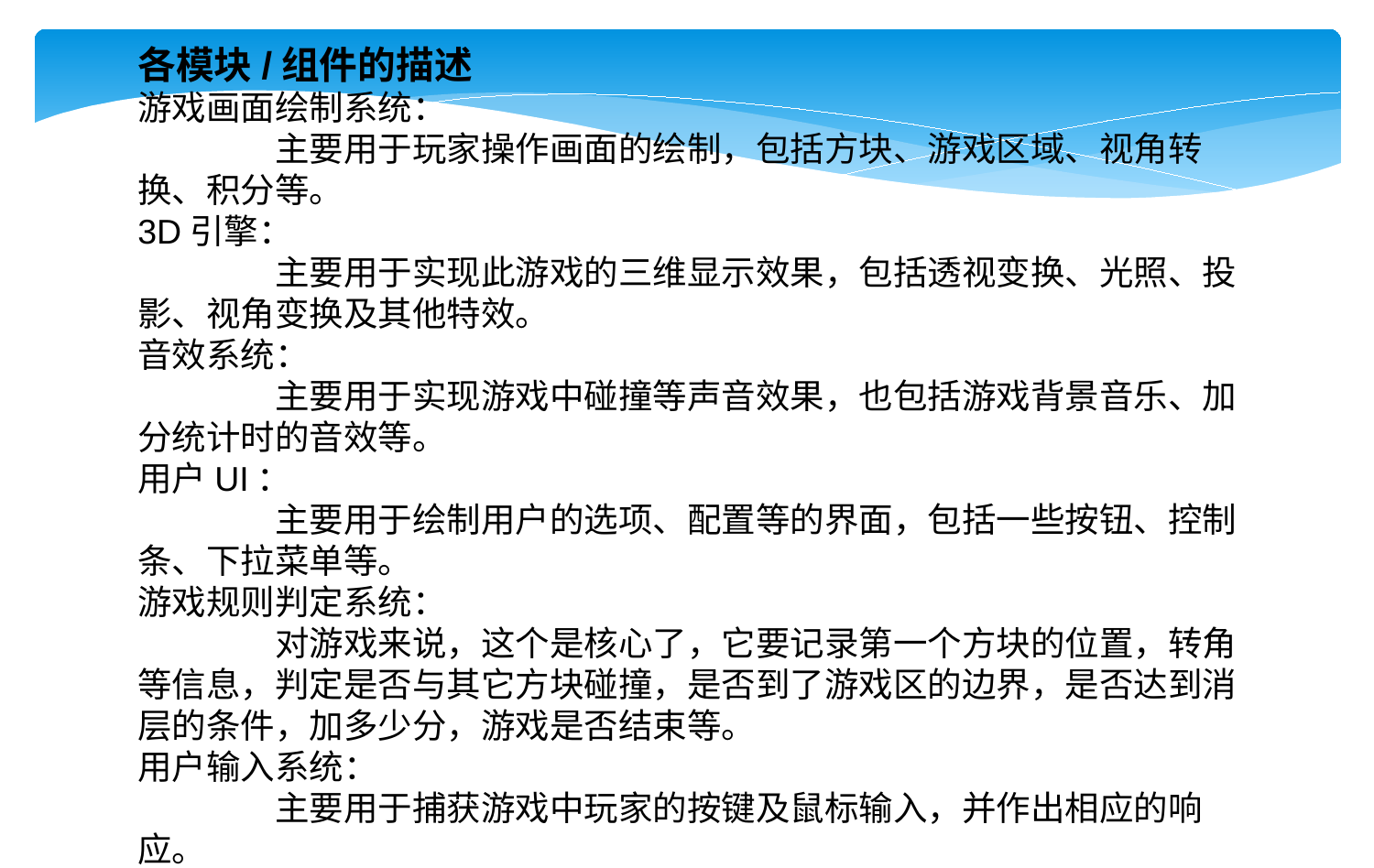

各模块/组件的描述
游戏画面绘制系统：
	主要用于玩家操作画面的绘制，包括方块、游戏区域、视角转换、积分等。
3D引擎：
	主要用于实现此游戏的三维显示效果，包括透视变换、光照、投影、视角变换及其他特效。
音效系统：
	主要用于实现游戏中碰撞等声音效果，也包括游戏背景音乐、加分统计时的音效等。
用户UI：
	主要用于绘制用户的选项、配置等的界面，包括一些按钮、控制条、下拉菜单等。
游戏规则判定系统：
	对游戏来说，这个是核心了，它要记录第一个方块的位置，转角等信息，判定是否与其它方块碰撞，是否到了游戏区的边界，是否达到消层的条件，加多少分，游戏是否结束等。
用户输入系统：
	主要用于捕获游戏中玩家的按键及鼠标输入，并作出相应的响应。